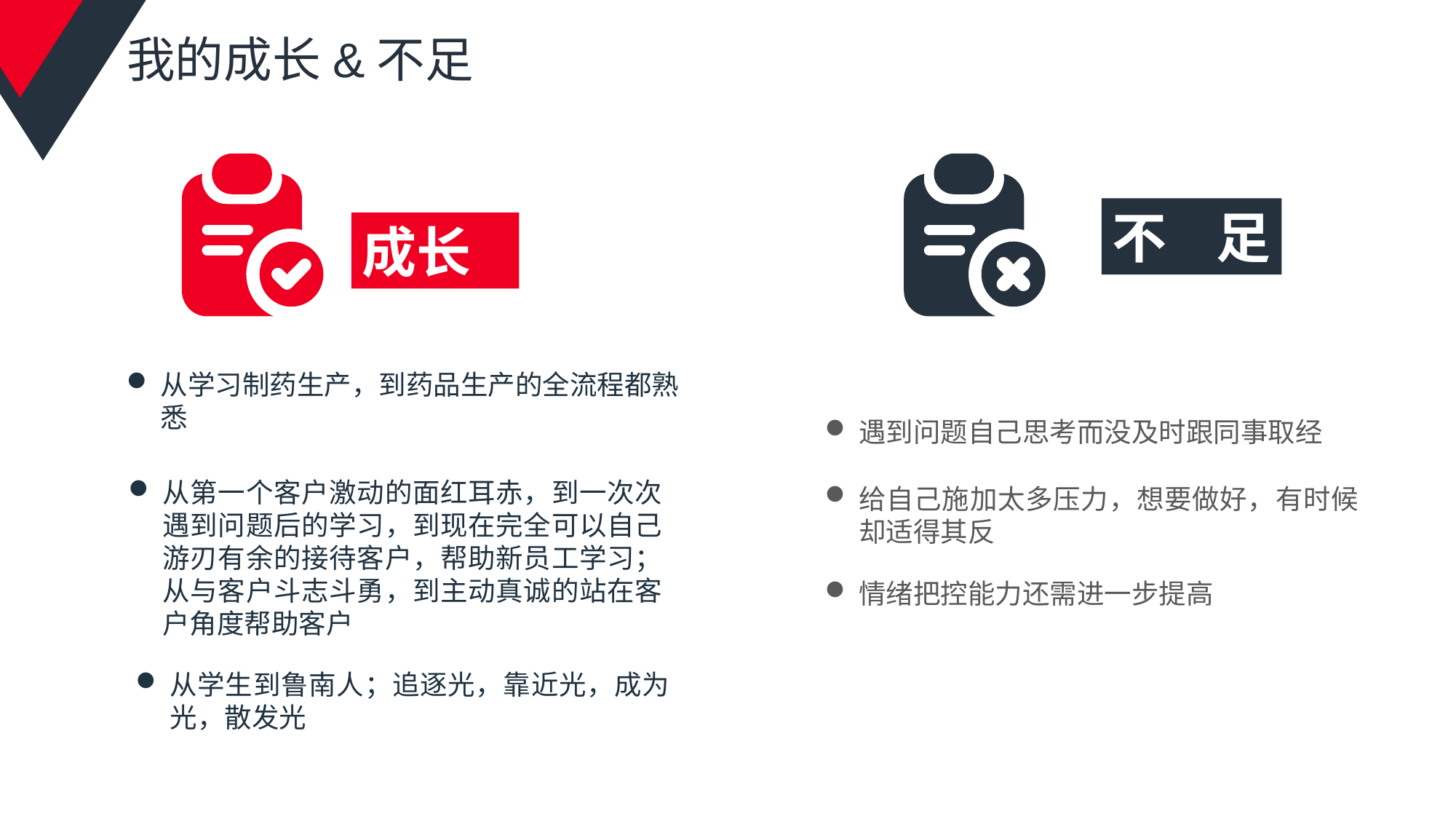

# 我的成长&不足

不    足
成长
从学习制药生产，到药品生产的全流程都熟悉
遇到问题自己思考而没及时跟同事取经
从第一个客户激动的面红耳赤，到一次次遇到问题后的学习，到现在完全可以自己游刃有余的接待客户，帮助新员工学习；从与客户斗志斗勇，到主动真诚的站在客户角度帮助客户
给自己施加太多压力，想要做好，有时候却适得其反
情绪把控能力还需进一步提高
从学生到鲁南人；追逐光，靠近光，成为光，散发光